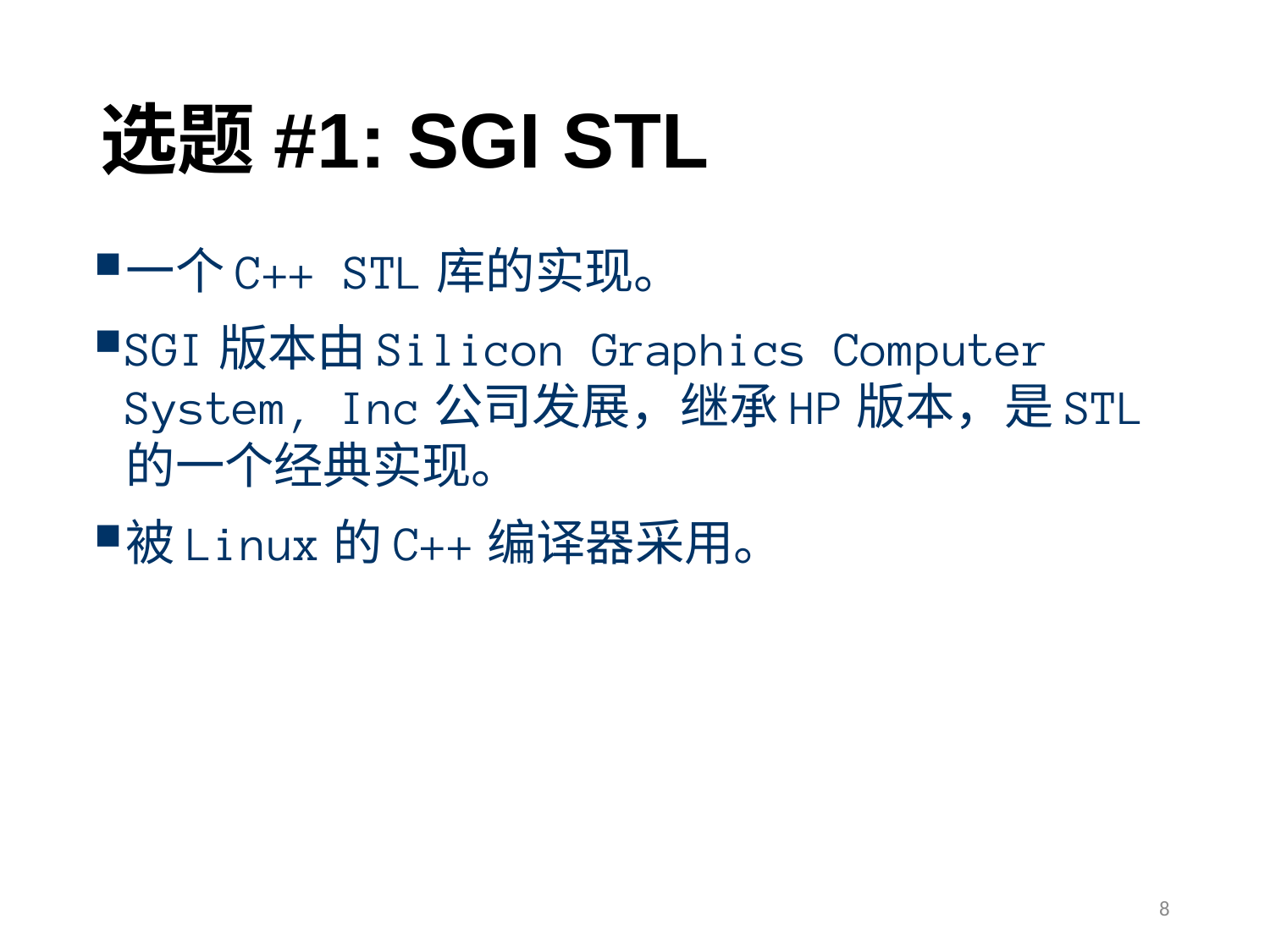

# 选题#1: SGI STL
一个C++ STL库的实现。
SGI版本由Silicon Graphics Computer System, Inc公司发展，继承HP版本，是STL的一个经典实现。
被Linux的C++编译器采用。

8